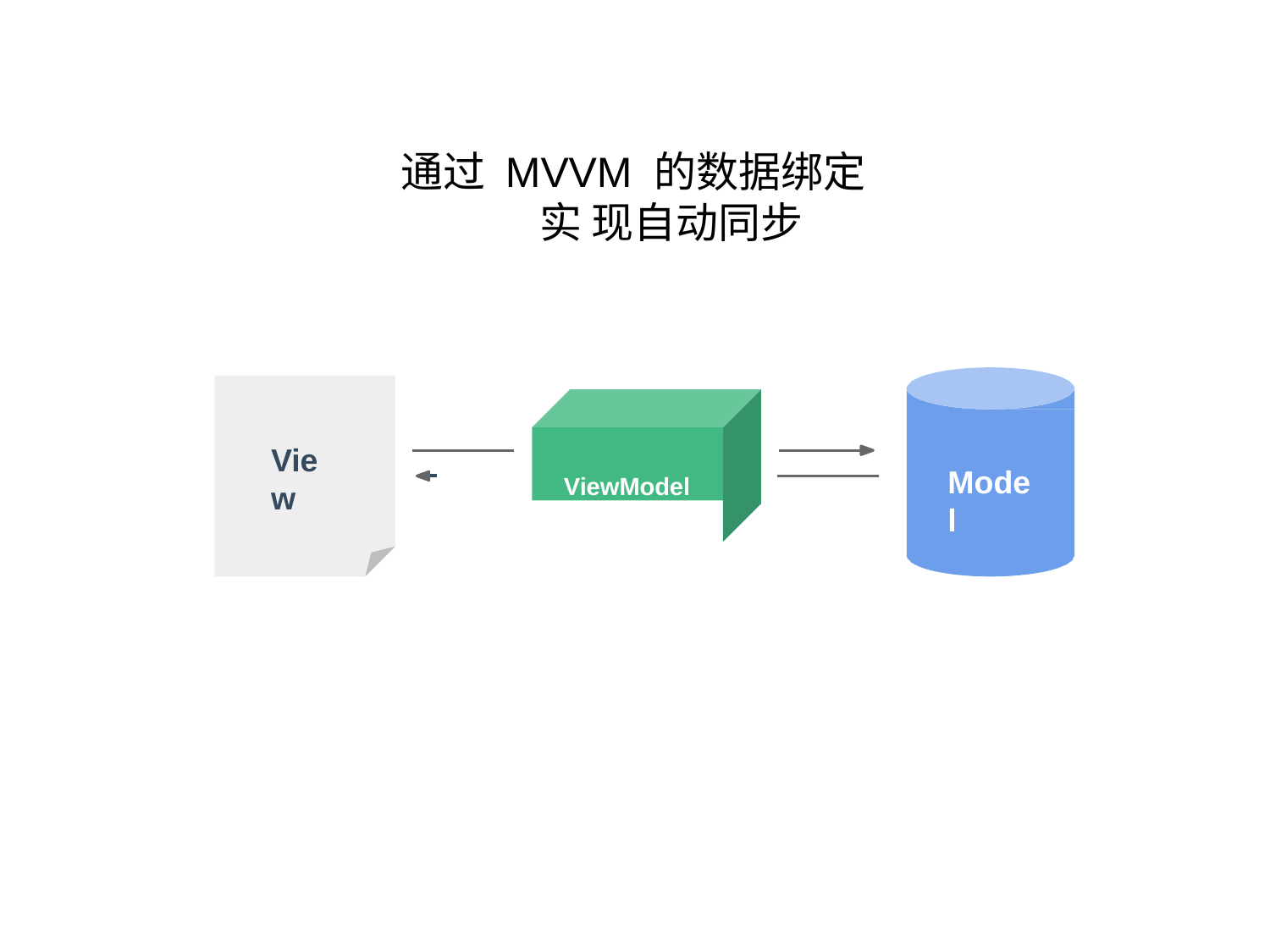

# 通过 MVVM 的数据绑定实 现自动同步

ViewModel
View

Model